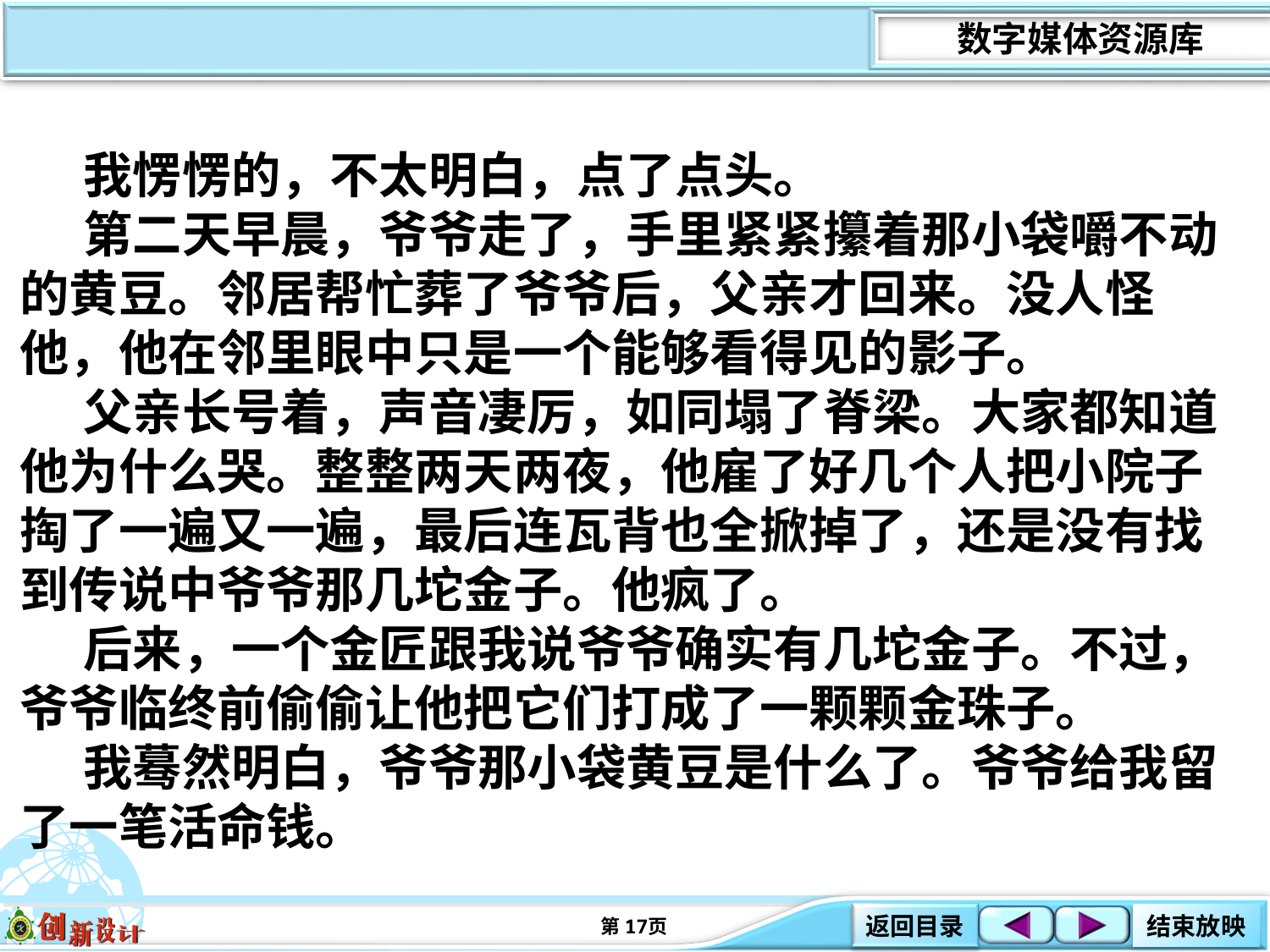

我愣愣的，不太明白，点了点头。
第二天早晨，爷爷走了，手里紧紧攥着那小袋嚼不动的黄豆。邻居帮忙葬了爷爷后，父亲才回来。没人怪他，他在邻里眼中只是一个能够看得见的影子。
父亲长号着，声音凄厉，如同塌了脊梁。大家都知道他为什么哭。整整两天两夜，他雇了好几个人把小院子掏了一遍又一遍，最后连瓦背也全掀掉了，还是没有找到传说中爷爷那几坨金子。他疯了。
后来，一个金匠跟我说爷爷确实有几坨金子。不过，爷爷临终前偷偷让他把它们打成了一颗颗金珠子。
我蓦然明白，爷爷那小袋黄豆是什么了。爷爷给我留了一笔活命钱。